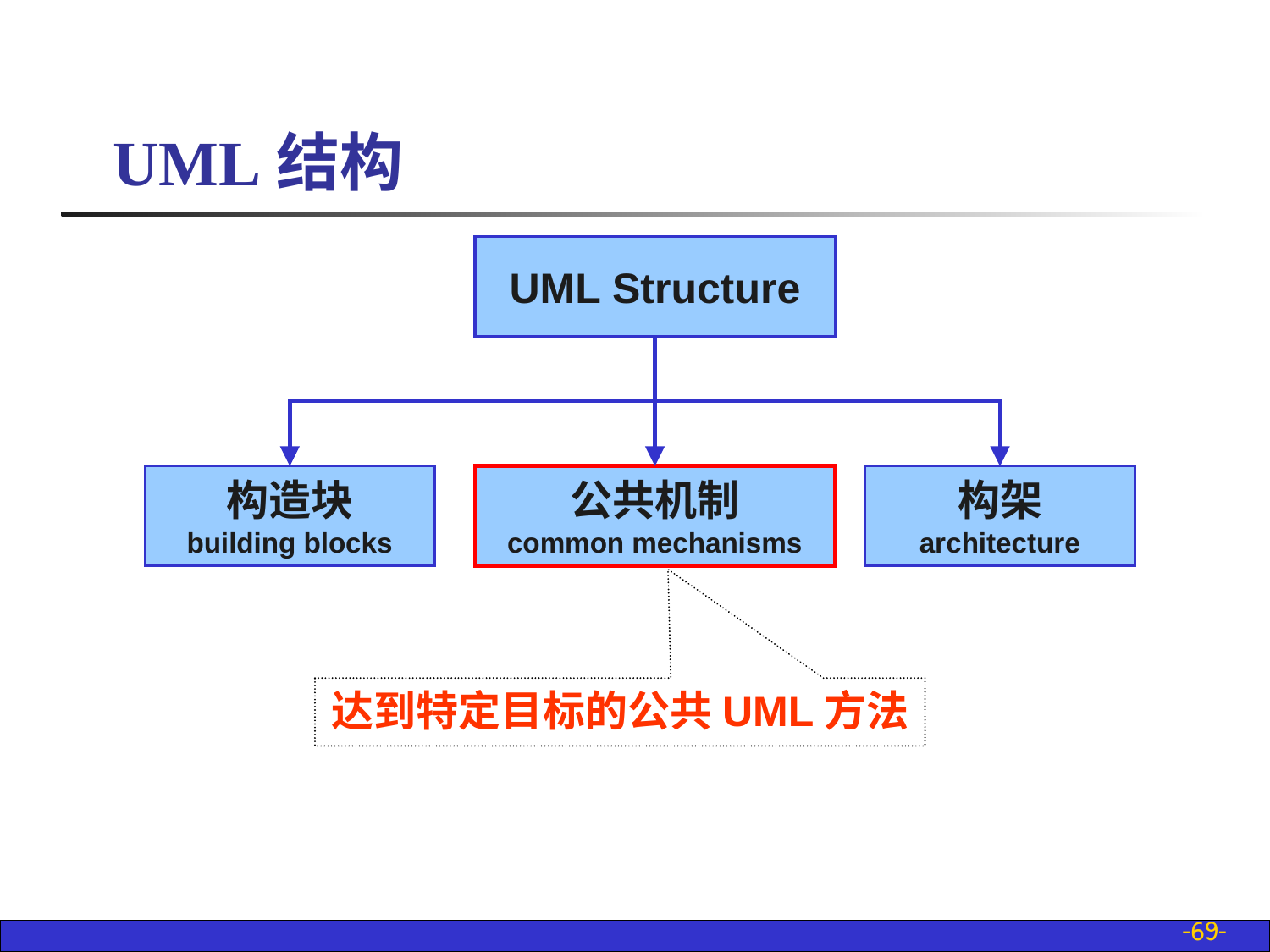

UML结构
UML Structure
构造块
building blocks
公共机制
common mechanisms
构架
architecture
达到特定目标的公共UML方法
-69-